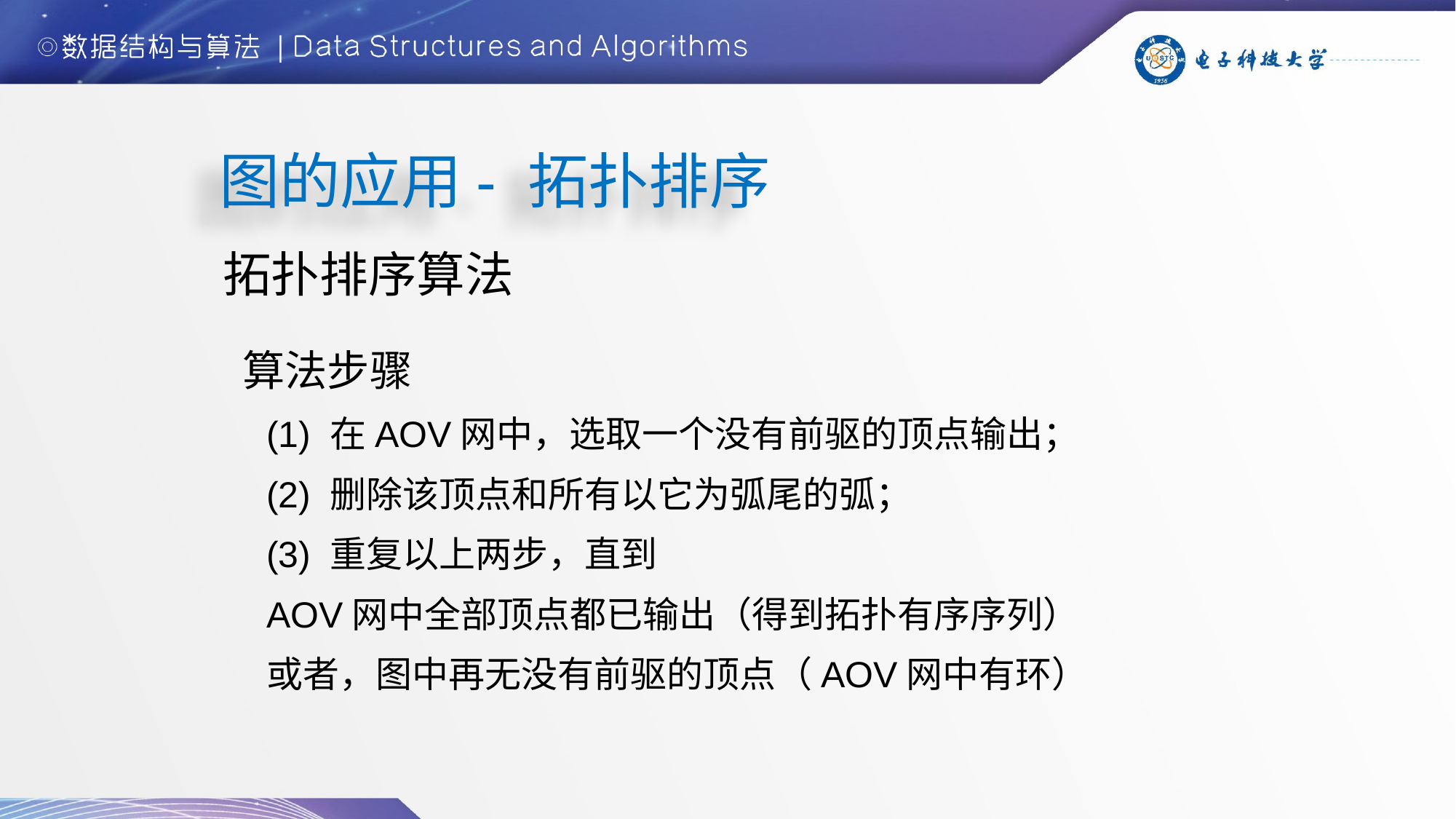

# 图的应用- 拓扑排序
拓扑排序算法
 算法步骤
(1) 在AOV网中，选取一个没有前驱的顶点输出；
(2) 删除该顶点和所有以它为弧尾的弧；
(3) 重复以上两步，直到
AOV网中全部顶点都已输出（得到拓扑有序序列）
或者，图中再无没有前驱的顶点（AOV网中有环）